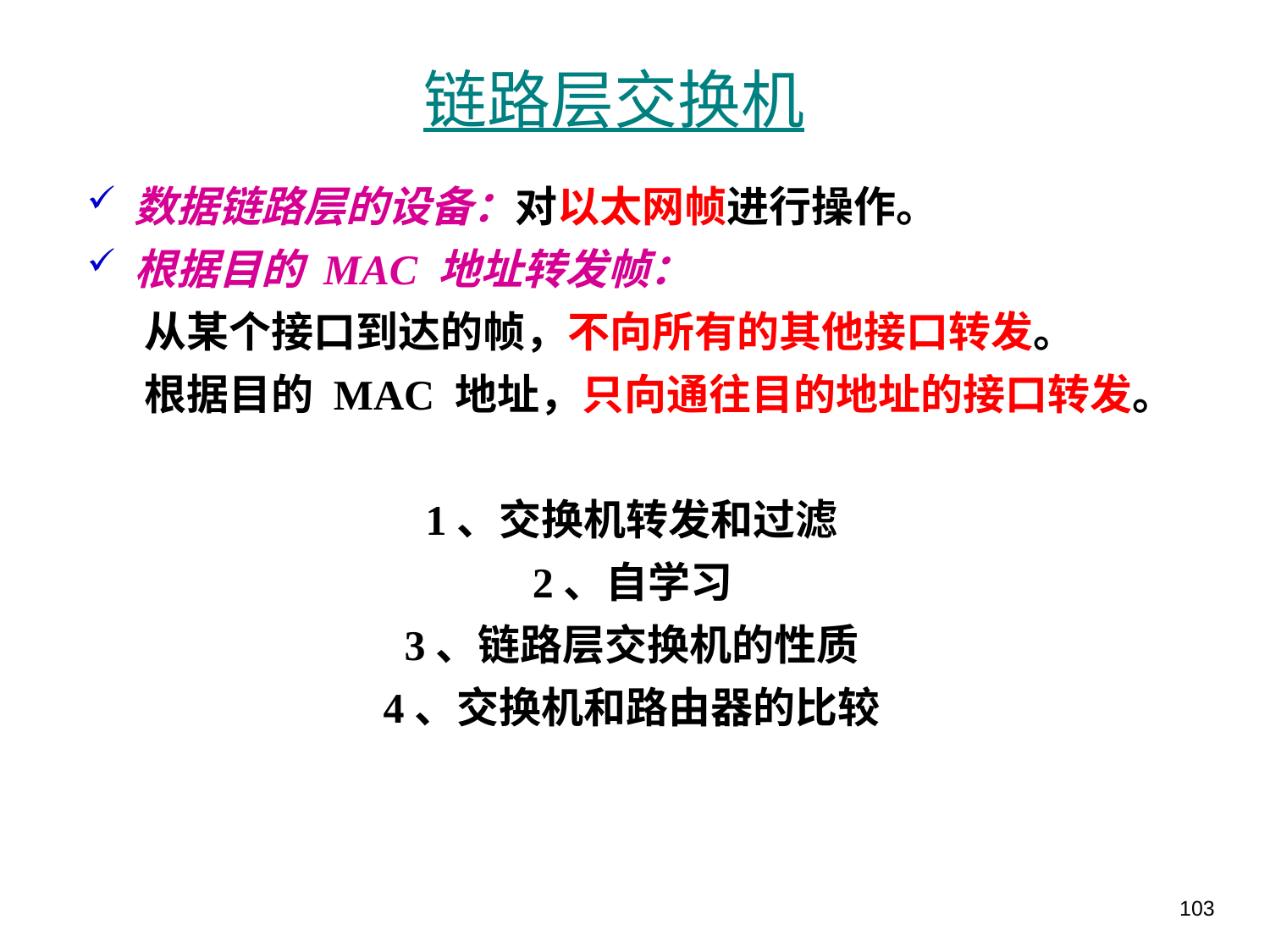

# 链路层交换机
数据链路层的设备：对以太网帧进行操作。
根据目的 MAC 地址转发帧：
     从某个接口到达的帧，不向所有的其他接口转发。
     根据目的 MAC 地址，只向通往目的地址的接口转发。

1、交换机转发和过滤
2、自学习
3、链路层交换机的性质
4、交换机和路由器的比较
103